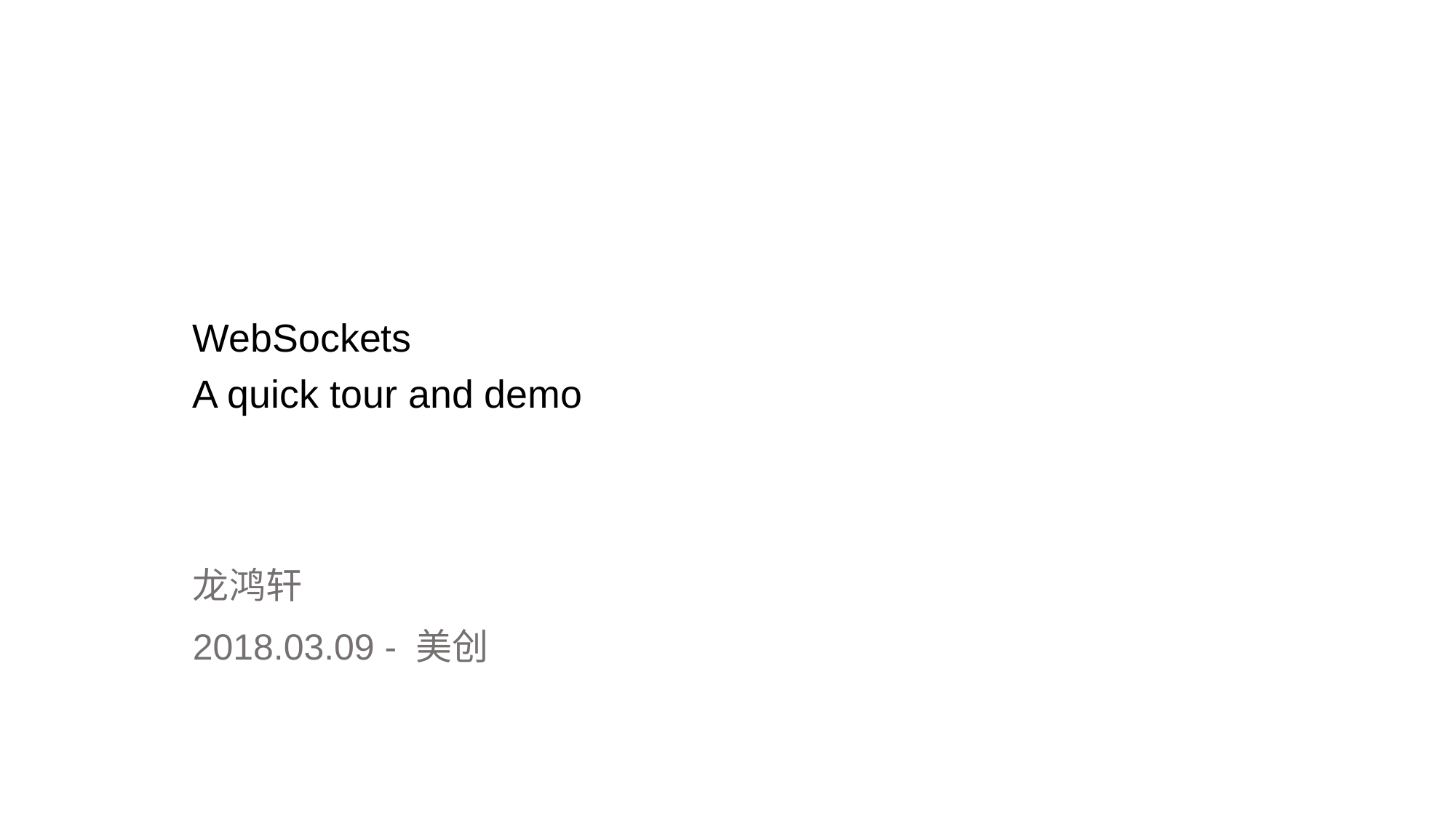

# WebSockets A quick tour and demo
龙鸿轩
2018.03.09 - 美创